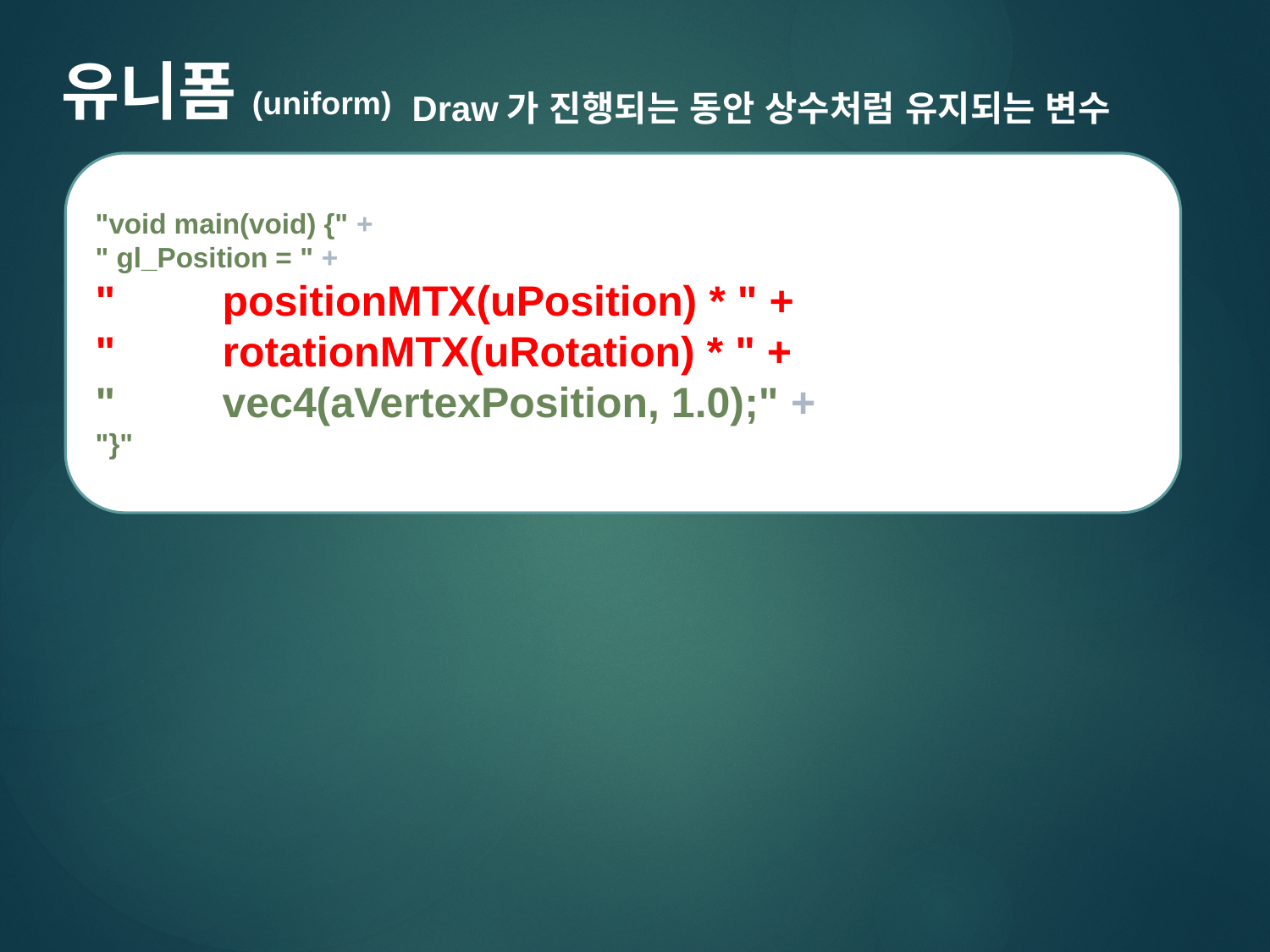

유니폼(uniform)
Draw가 진행되는 동안 상수처럼 유지되는 변수
"void main(void) {" +
" gl_Position = " +
"	positionMTX(uPosition) * " +
"	rotationMTX(uRotation) * " +
"	vec4(aVertexPosition, 1.0);" +
"}"